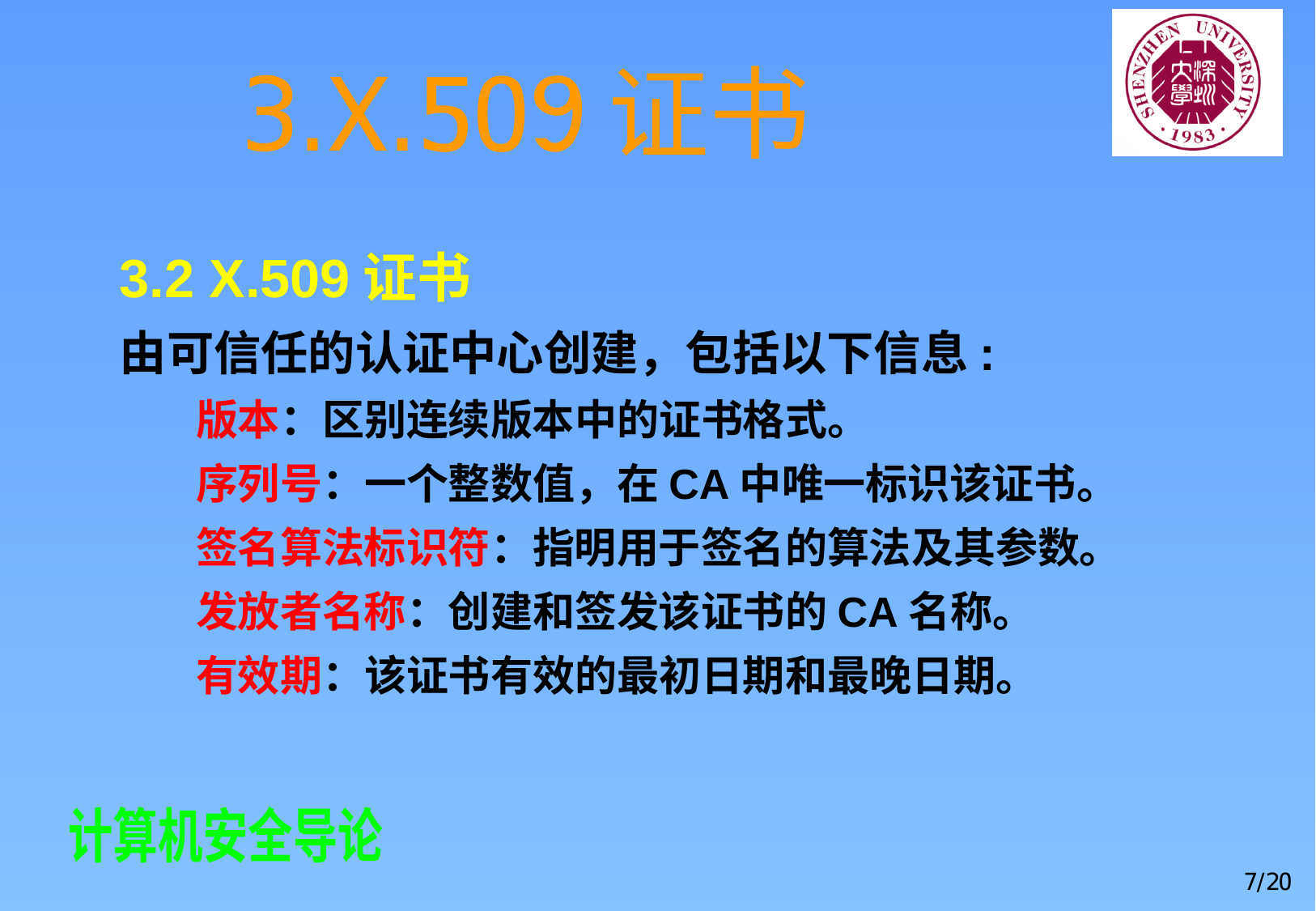

# 3.X.509证书
3.2 X.509证书
由可信任的认证中心创建，包括以下信息:
版本：区别连续版本中的证书格式。
序列号：一个整数值，在CA中唯一标识该证书。
签名算法标识符：指明用于签名的算法及其参数。
发放者名称：创建和签发该证书的CA名称。
有效期：该证书有效的最初日期和最晚日期。
7/20